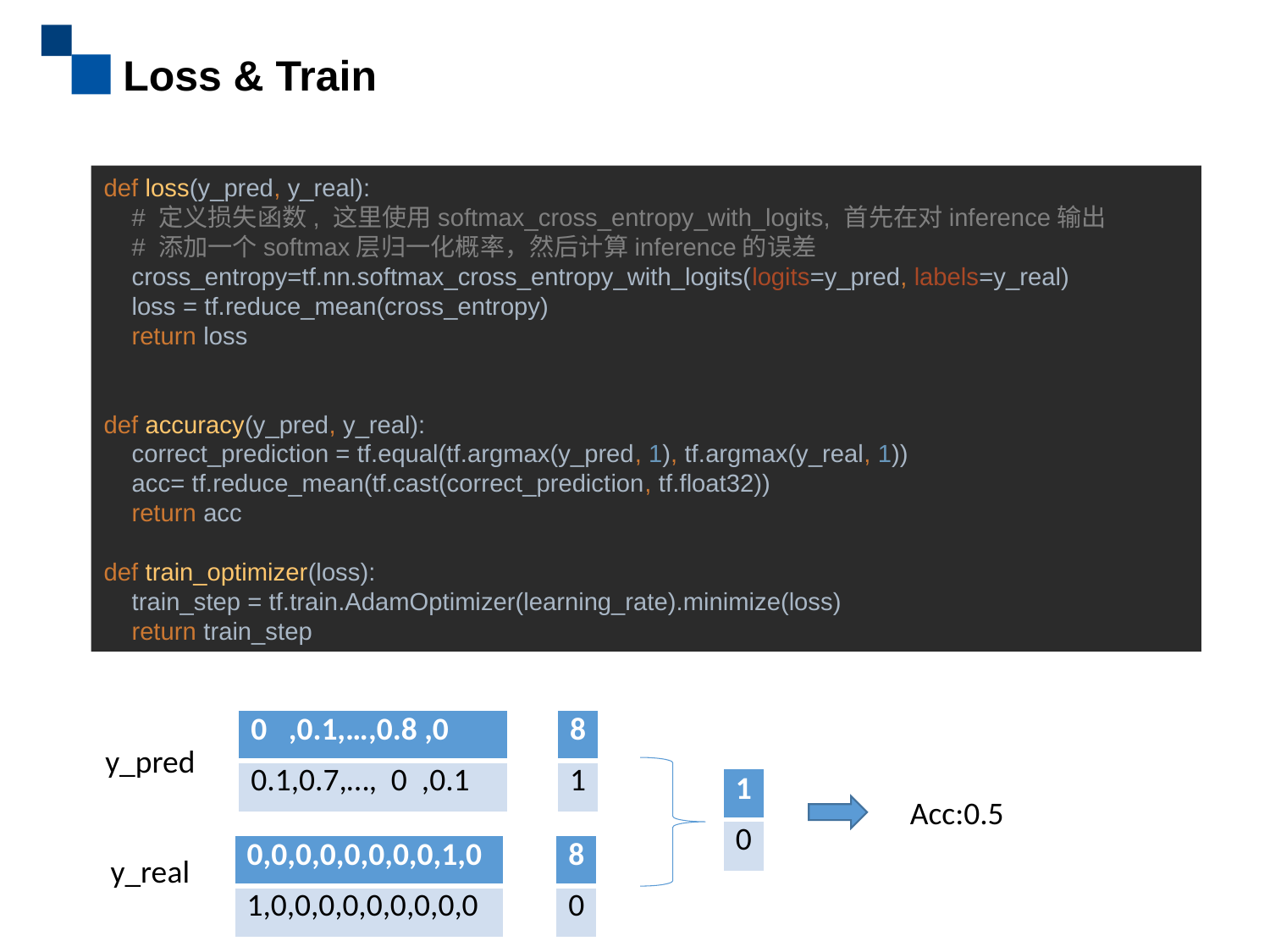

Loss & Train

def loss(y_pred, y_real):
    # 定义损失函数, 这里使用softmax_cross_entropy_with_logits, 首先在对inference输出
    # 添加一个softmax层归一化概率，然后计算inference的误差
    cross_entropy=tf.nn.softmax_cross_entropy_with_logits(logits=y_pred, labels=y_real)
    loss = tf.reduce_mean(cross_entropy)
    return loss
def accuracy(y_pred, y_real):
    correct_prediction = tf.equal(tf.argmax(y_pred, 1), tf.argmax(y_real, 1))
    acc= tf.reduce_mean(tf.cast(correct_prediction, tf.float32))
    return acc
def train_optimizer(loss):
    train_step = tf.train.AdamOptimizer(learning_rate).minimize(loss)
    return train_step
| 0 ,0.1,…,0.8 ,0 |
| --- |
| 0.1,0.7,…, 0 ,0.1 |
| 8 |
| --- |
| 1 |
y_pred

| 1 |
| --- |
| 0 |
Acc:0.5

| 0,0,0,0,0,0,0,0,1,0 |
| --- |
| 1,0,0,0,0,0,0,0,0,0 |
| 8 |
| --- |
| 0 |
y_real

7